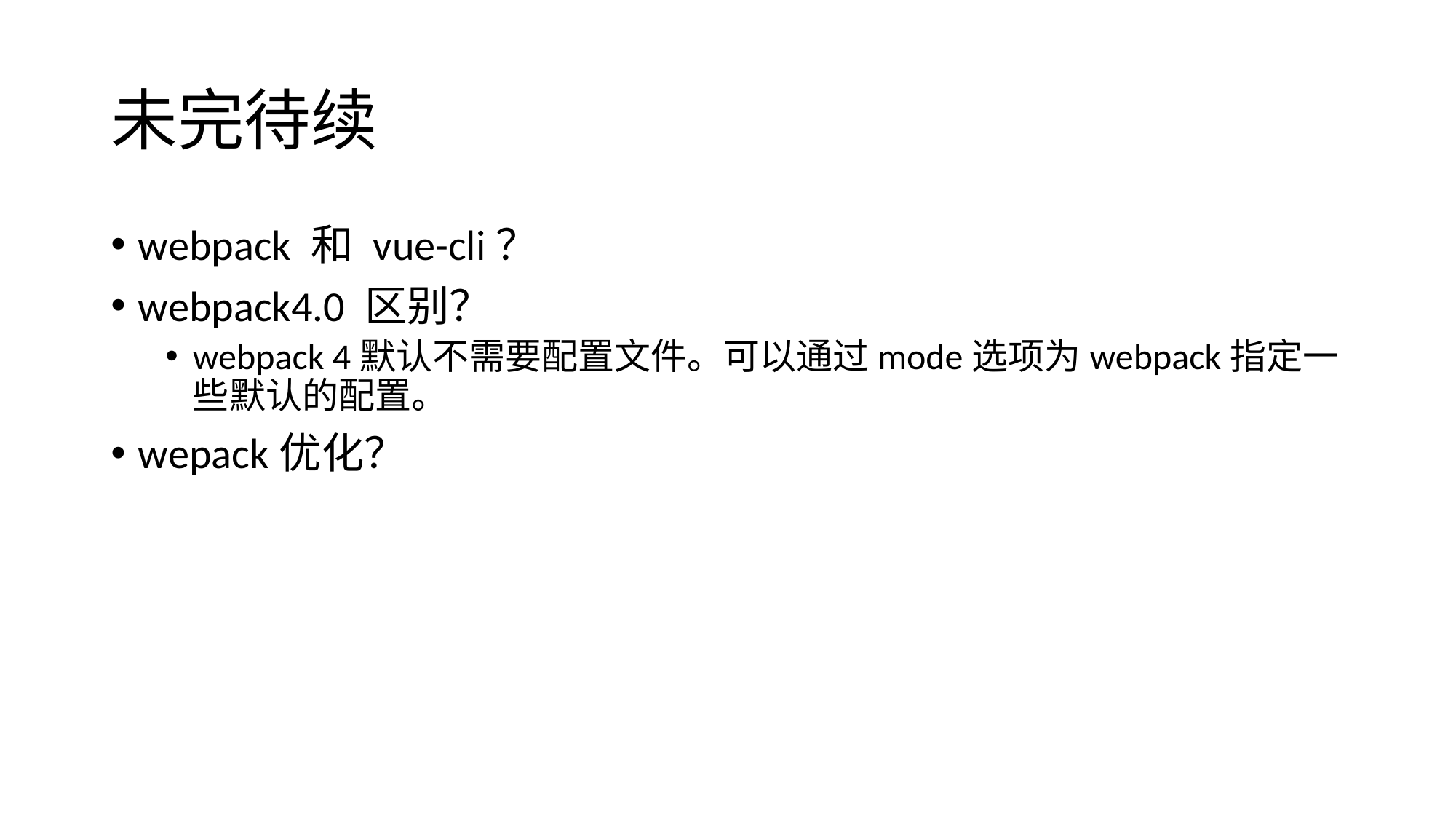

# 未完待续
webpack 和 vue-cli？
webpack4.0 区别？
webpack 4默认不需要配置文件。可以通过mode选项为webpack指定一些默认的配置。
wepack优化？